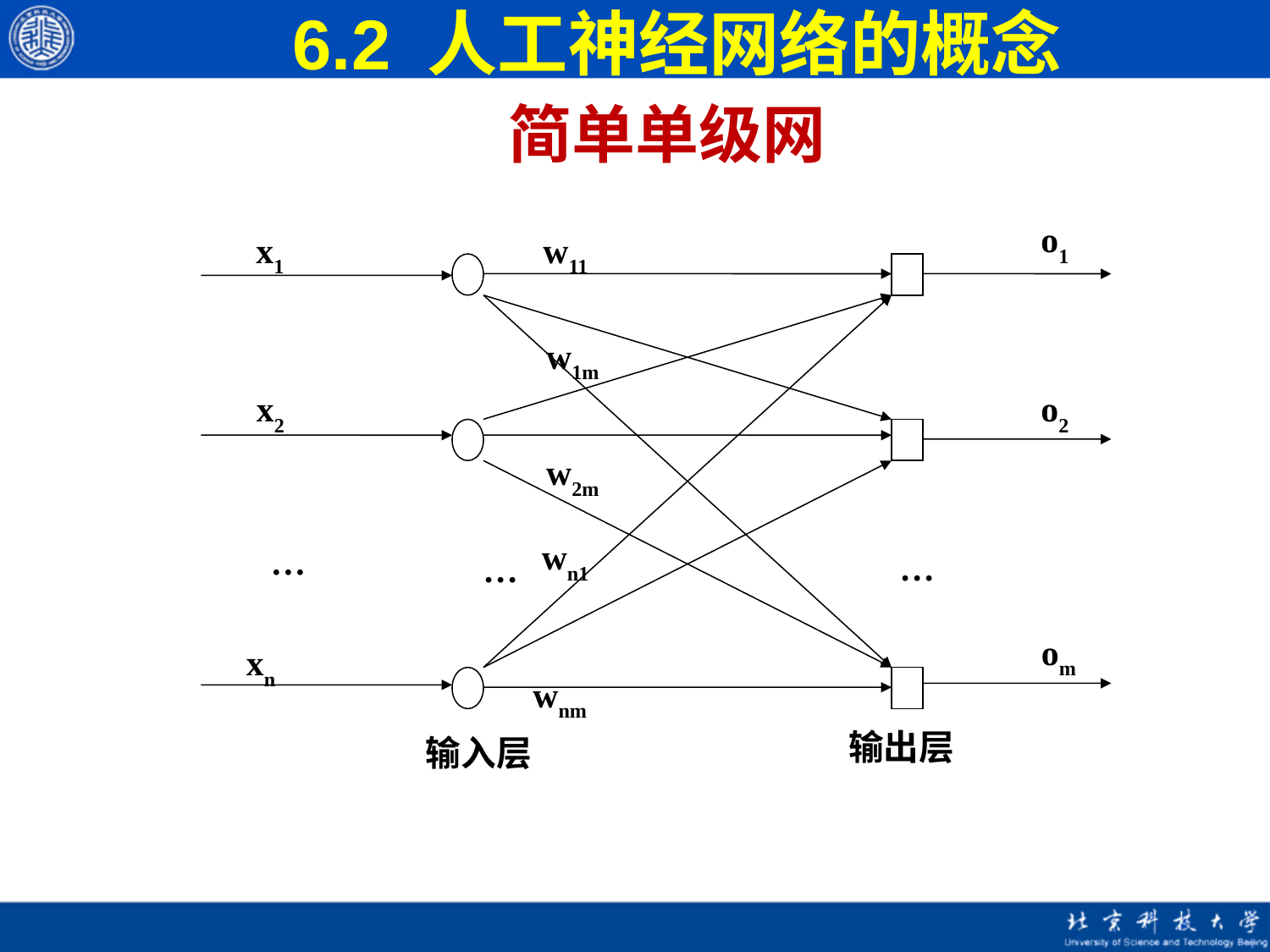

6.2 人工神经网络的概念
# 简单单级网
o1
o2
om
x1
x2
…
xn
w11
w1m
w2m
wn1
wnm

…
…
输出层
输入层